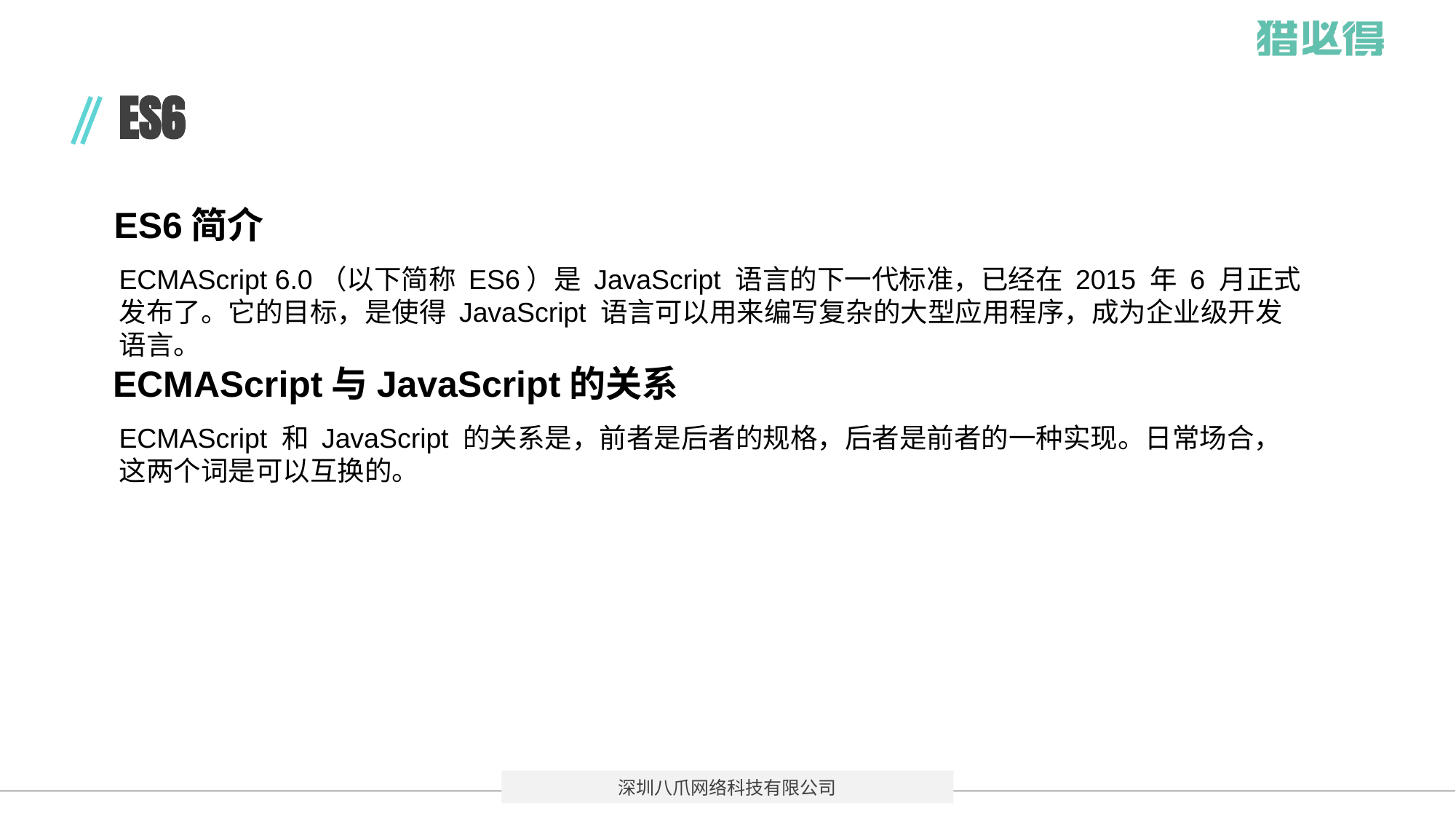

# ES6
ES6简介
ECMAScript 6.0（以下简称 ES6）是 JavaScript 语言的下一代标准，已经在 2015 年 6 月正式发布了。它的目标，是使得 JavaScript 语言可以用来编写复杂的大型应用程序，成为企业级开发语言。
ECMAScript与JavaScript的关系
ECMAScript 和 JavaScript 的关系是，前者是后者的规格，后者是前者的一种实现。日常场合，这两个词是可以互换的。